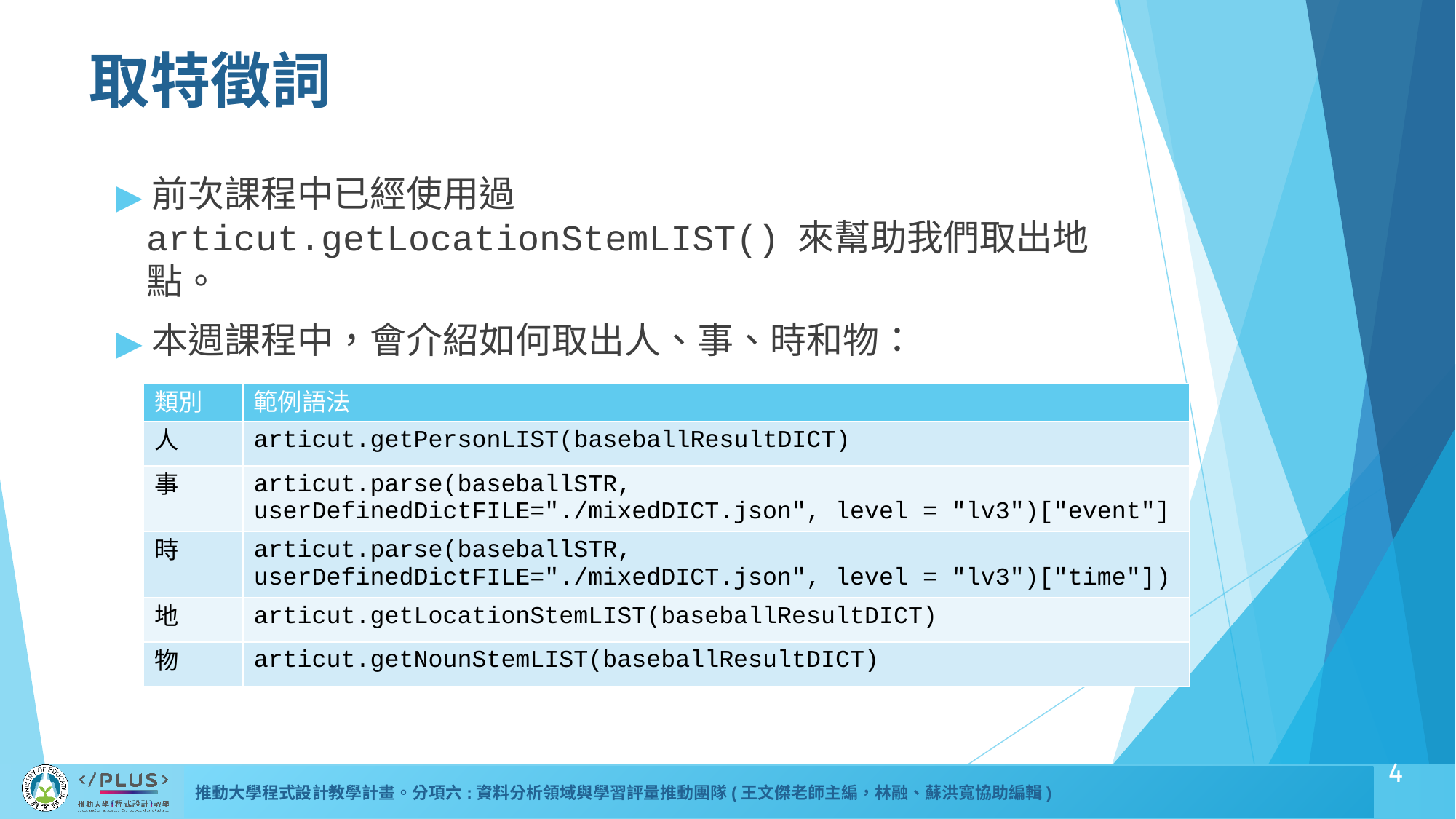

# 取特徵詞
前次課程中已經使用過 articut.getLocationStemLIST() 來幫助我們取出地點。
本週課程中，會介紹如何取出人、事、時和物：

| 類別 | 範例語法 |
| --- | --- |
| 人 | articut.getPersonLIST(baseballResultDICT) |
| 事 | articut.parse(baseballSTR, userDefinedDictFILE="./mixedDICT.json", level = "lv3")["event"] |
| 時 | articut.parse(baseballSTR, userDefinedDictFILE="./mixedDICT.json", level = "lv3")["time"]) |
| 地 | articut.getLocationStemLIST(baseballResultDICT) |
| 物 | articut.getNounStemLIST(baseballResultDICT) |
4